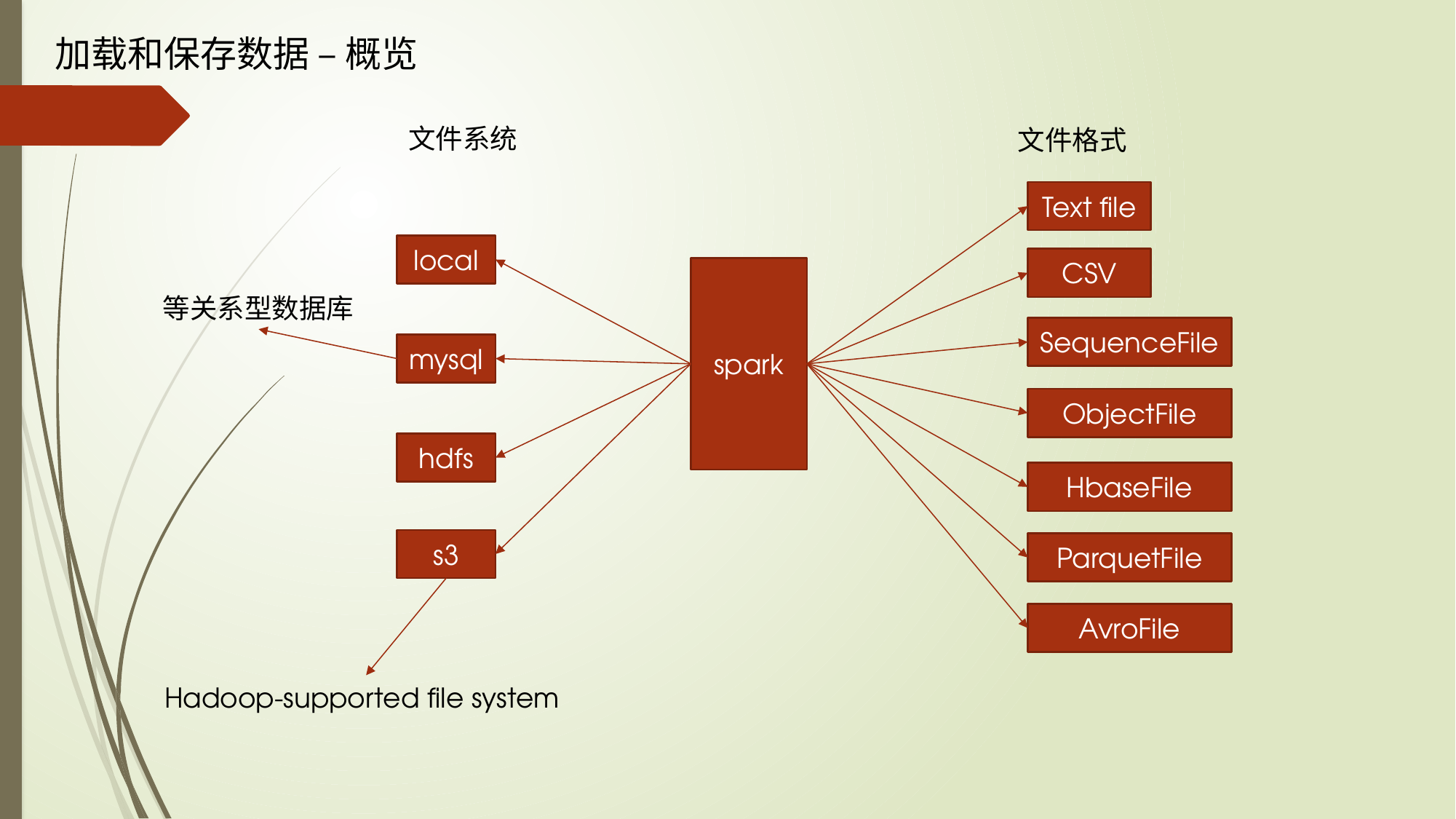

加载和保存数据 – 概览
文件系统
文件格式
Text file
local
CSV
spark
等关系型数据库
SequenceFile
mysql

ObjectFile
hdfs
HbaseFile
s3
ParquetFile
AvroFile
Hadoop-supported file system